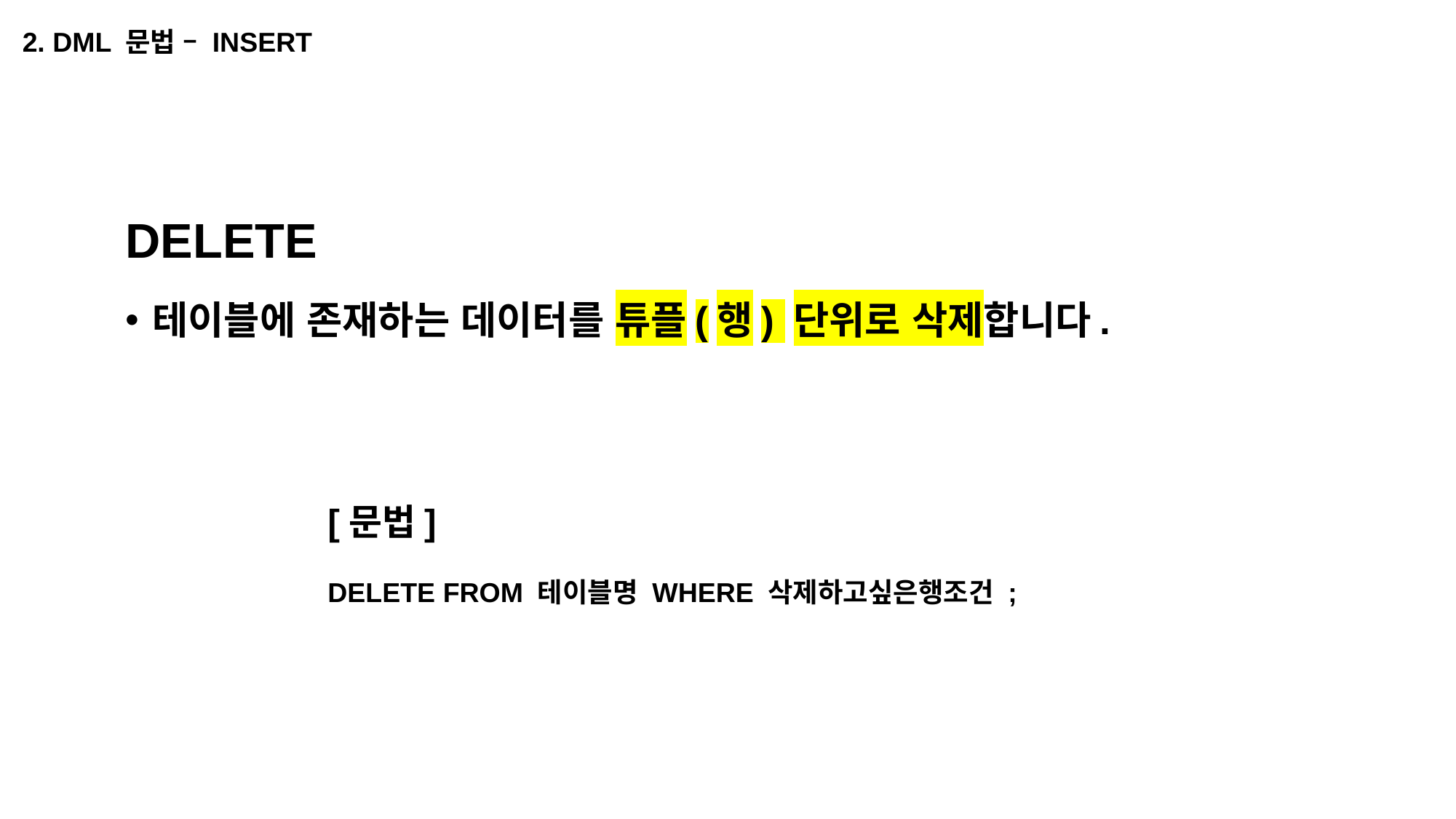

2. DML 문법 – INSERT
# DELETE
테이블에 존재하는 데이터를 튜플(행) 단위로 삭제합니다.
[문법]

DELETE FROM 테이블명 WHERE 삭제하고싶은행조건 ;